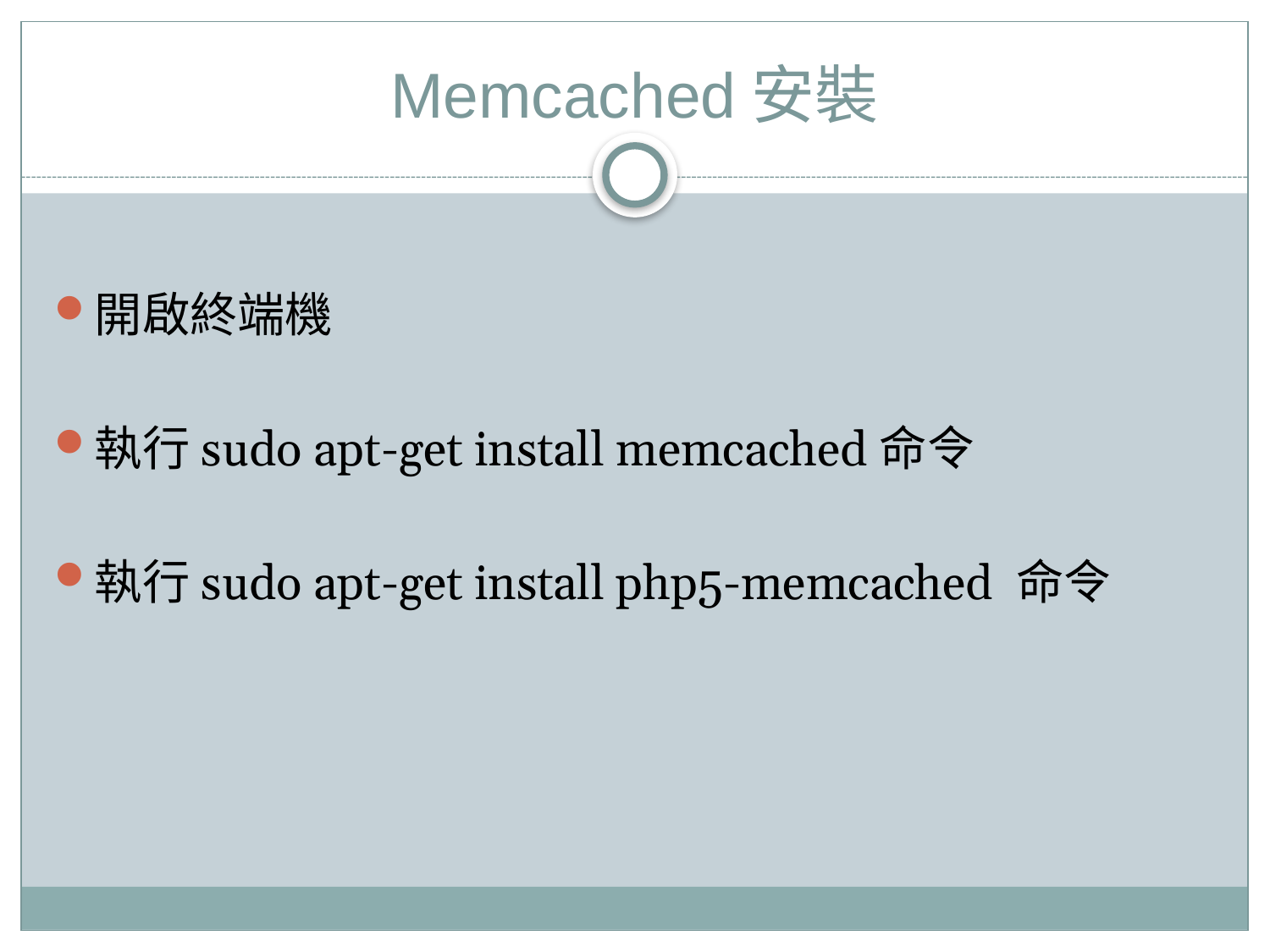

# Memcached安裝

開啟終端機

執行sudo apt-get install memcached命令

執行sudo apt-get install php5-memcached 命令